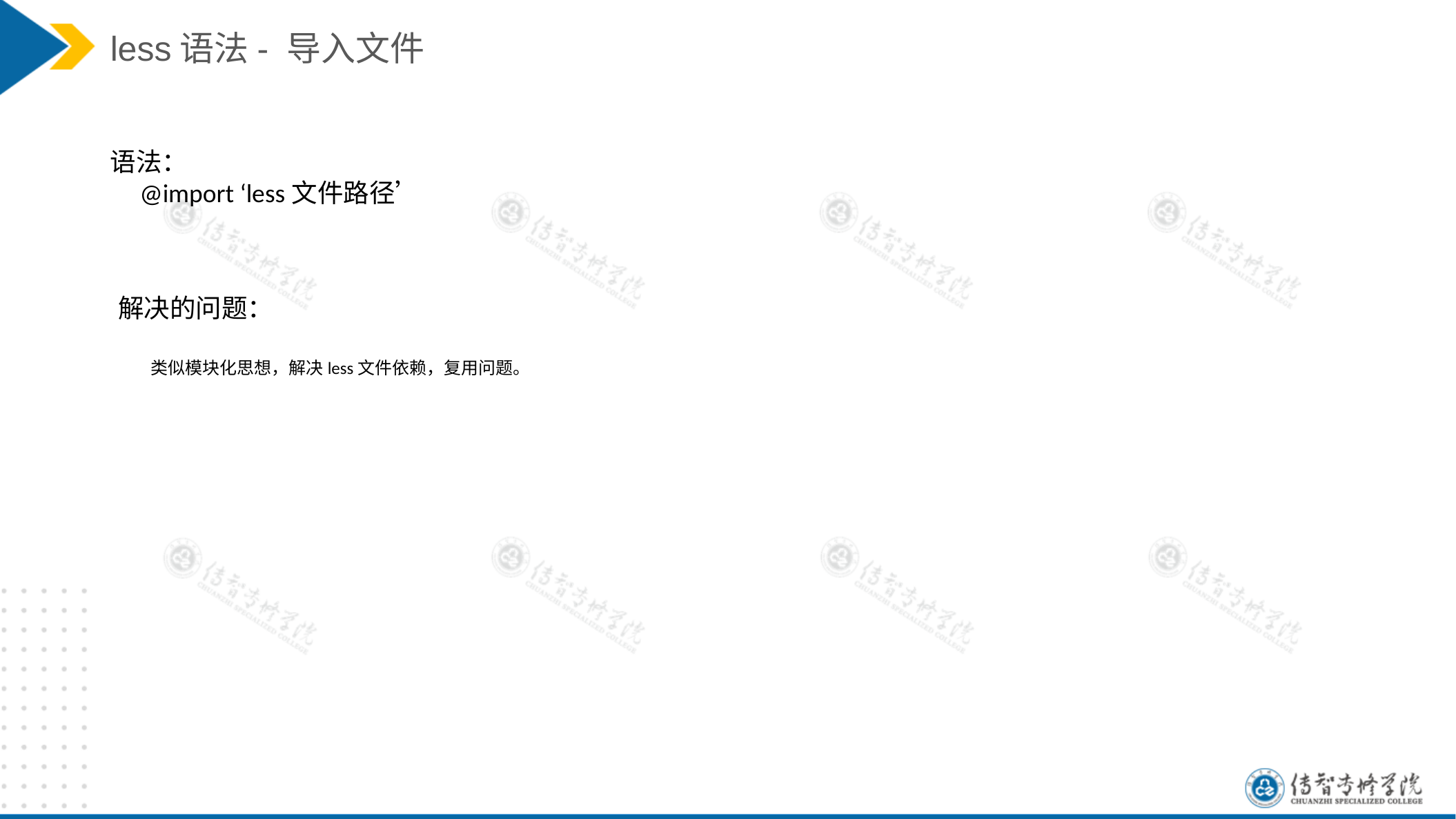

less语法- 导入文件

语法：
     @import ‘less文件路径’

解决的问题：
类似模块化思想，解决less文件依赖，复用问题。